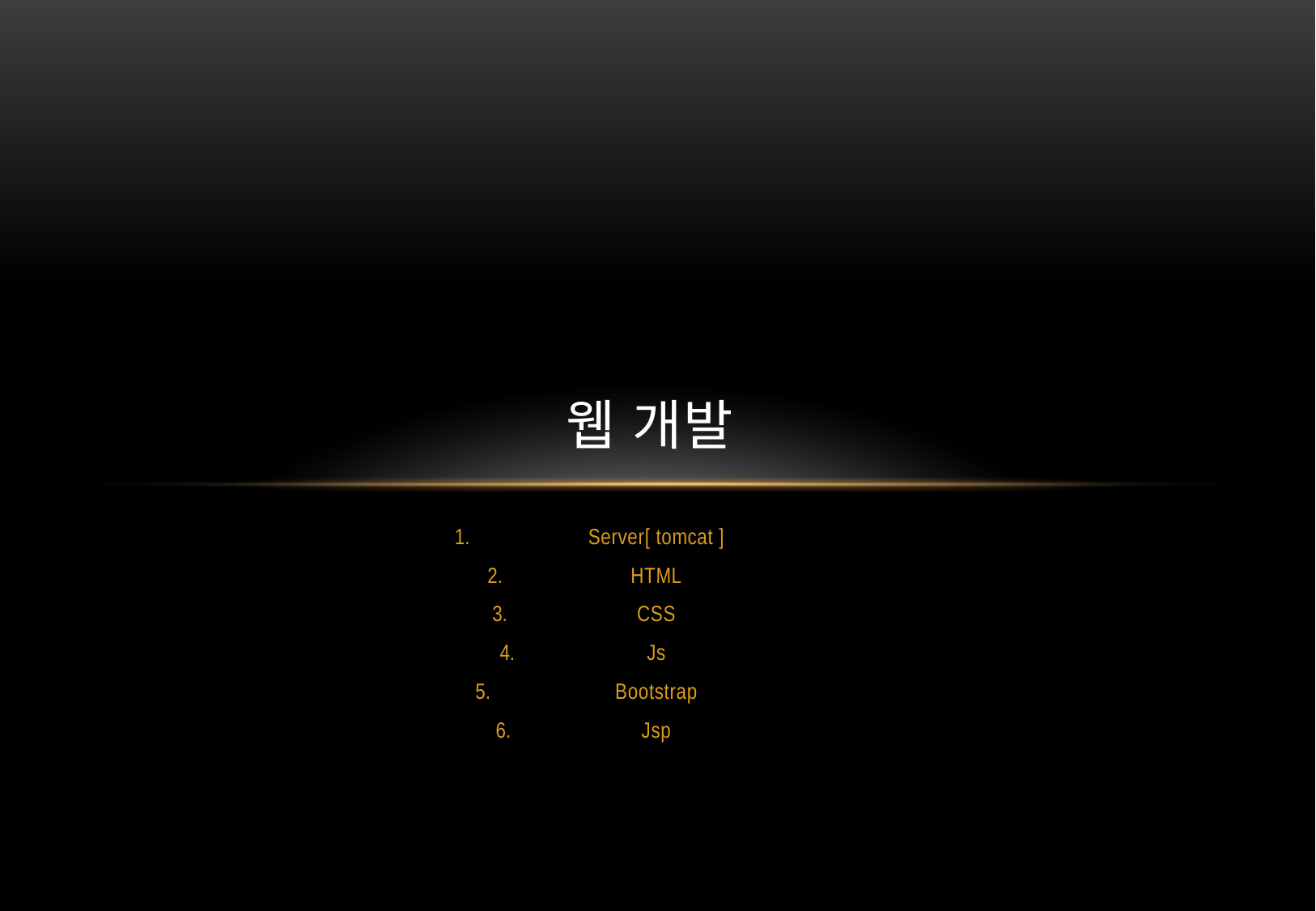

# 웹 개발
Server[ tomcat ]
HTML
CSS
Js
Bootstrap
Jsp